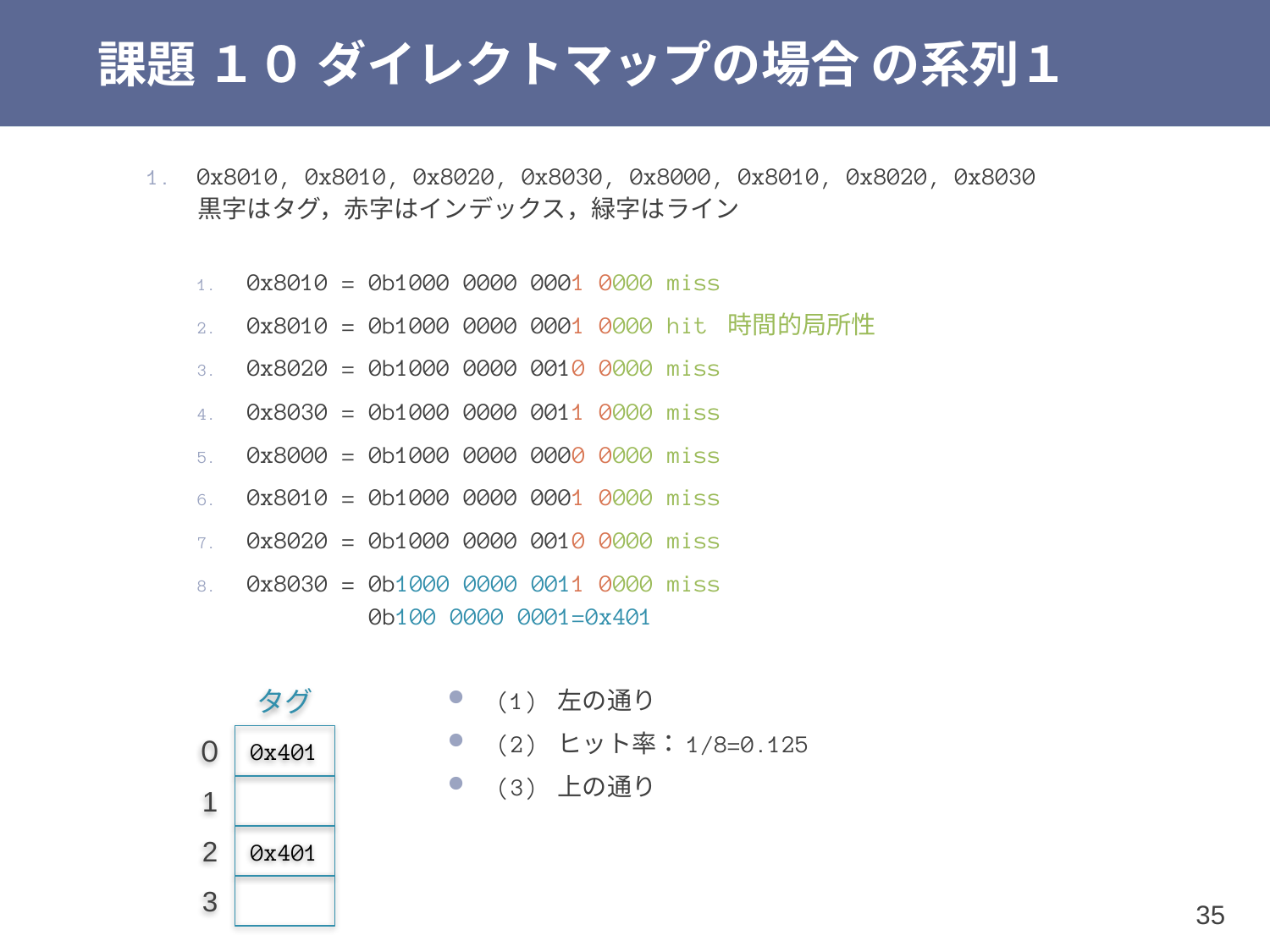

# 課題 １０ ダイレクトマップの場合 の系列１
0x8010, 0x8010, 0x8020, 0x8030, 0x8000, 0x8010, 0x8020, 0x8030
黒字はタグ，赤字はインデックス，緑字はライン
0x8010 = 0b1000 0000 0001 0000 miss
0x8010 = 0b1000 0000 0001 0000 hit 時間的局所性
0x8020 = 0b1000 0000 0010 0000 miss
0x8030 = 0b1000 0000 0011 0000 miss
0x8000 = 0b1000 0000 0000 0000 miss
0x8010 = 0b1000 0000 0001 0000 miss
0x8020 = 0b1000 0000 0010 0000 miss
0x8030 = 0b1000 0000 0011 0000 miss
         0b100 0000 0001=0x401

タグ
(1) 左の通り
(2) ヒット率：1/8=0.125
(3) 上の通り

０
0x401
1

2
0x401
3